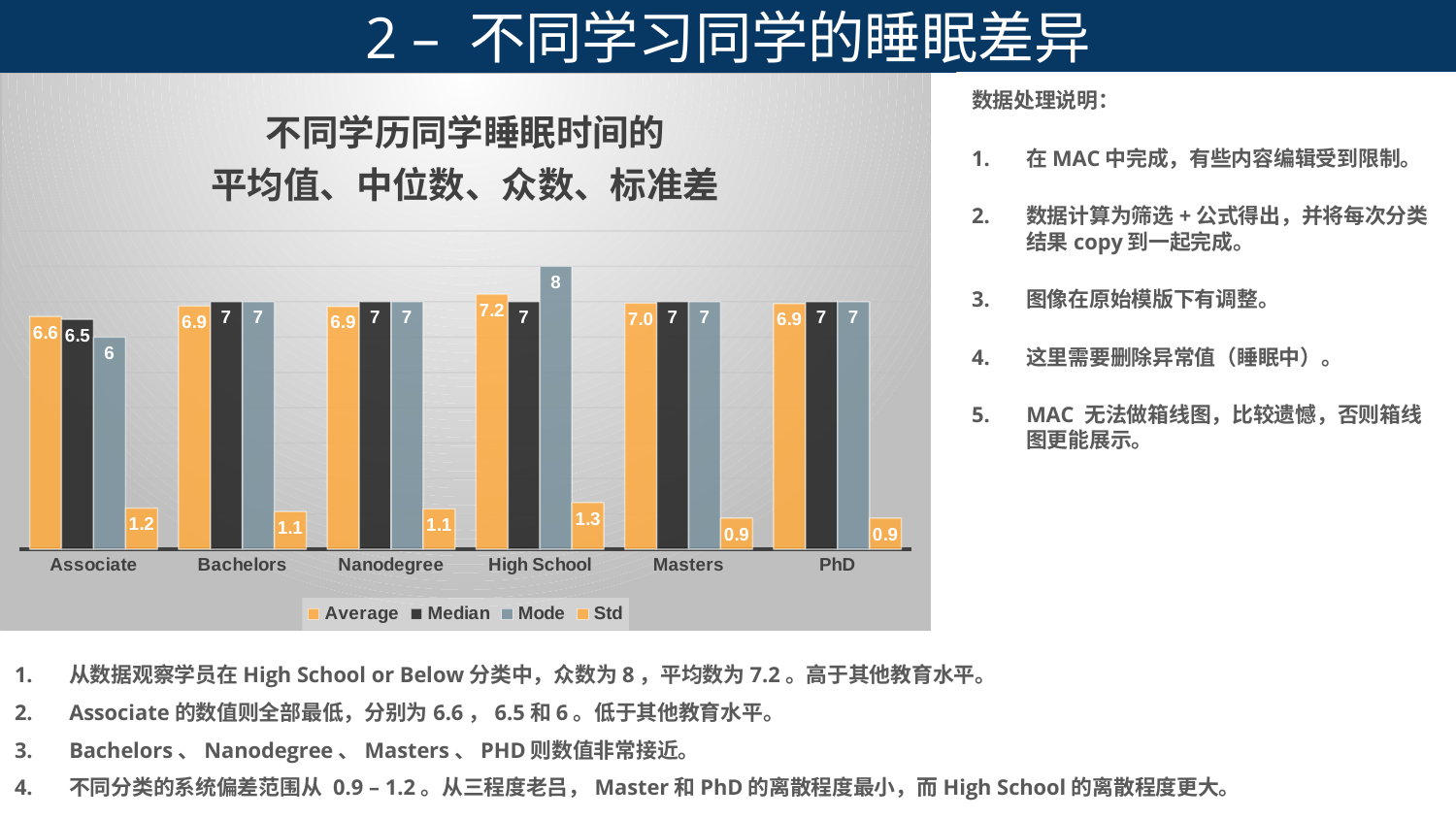

# 2 – 不同学习同学的睡眠差异

### Chart: 不同学历同学睡眠时间的
平均值、中位数、众数、标准差

| Category | Average | Median | Mode | Std |
|---|---|---|---|---|
| Associate | 6.583333333333333 | 6.5 | 6.0 | 1.164500152881313 |
| Bachelors | 6.879432624113475 | 7.0 | 7.0 | 1.063634923219775 |
| Nanodegree | 6.866666666666666 | 7.0 | 7.0 | 1.140175425099136 |
| High School | 7.208333333333333 | 7.0 | 8.0 | 1.318073913170163 |
| Masters | 6.961661341853035 | 7.0 | 7.0 | 0.876216985372849 |
| PhD | 6.9453125 | 7.0 | 7.0 | 0.875920347756334 |
数据处理说明：
在MAC中完成，有些内容编辑受到限制。
数据计算为筛选+公式得出，并将每次分类结果copy到一起完成。
图像在原始模版下有调整。
这里需要删除异常值（睡眠中）。
MAC 无法做箱线图，比较遗憾，否则箱线图更能展示。
从数据观察学员在High School or Below分类中，众数为8，平均数为7.2。高于其他教育水平。
Associate的数值则全部最低，分别为6.6，6.5和6。低于其他教育水平。
Bachelors、Nanodegree、Masters、PHD则数值非常接近。
不同分类的系统偏差范围从 0.9 – 1.2。从三程度老吕，Master和PhD的离散程度最小，而High School的离散程度更大。